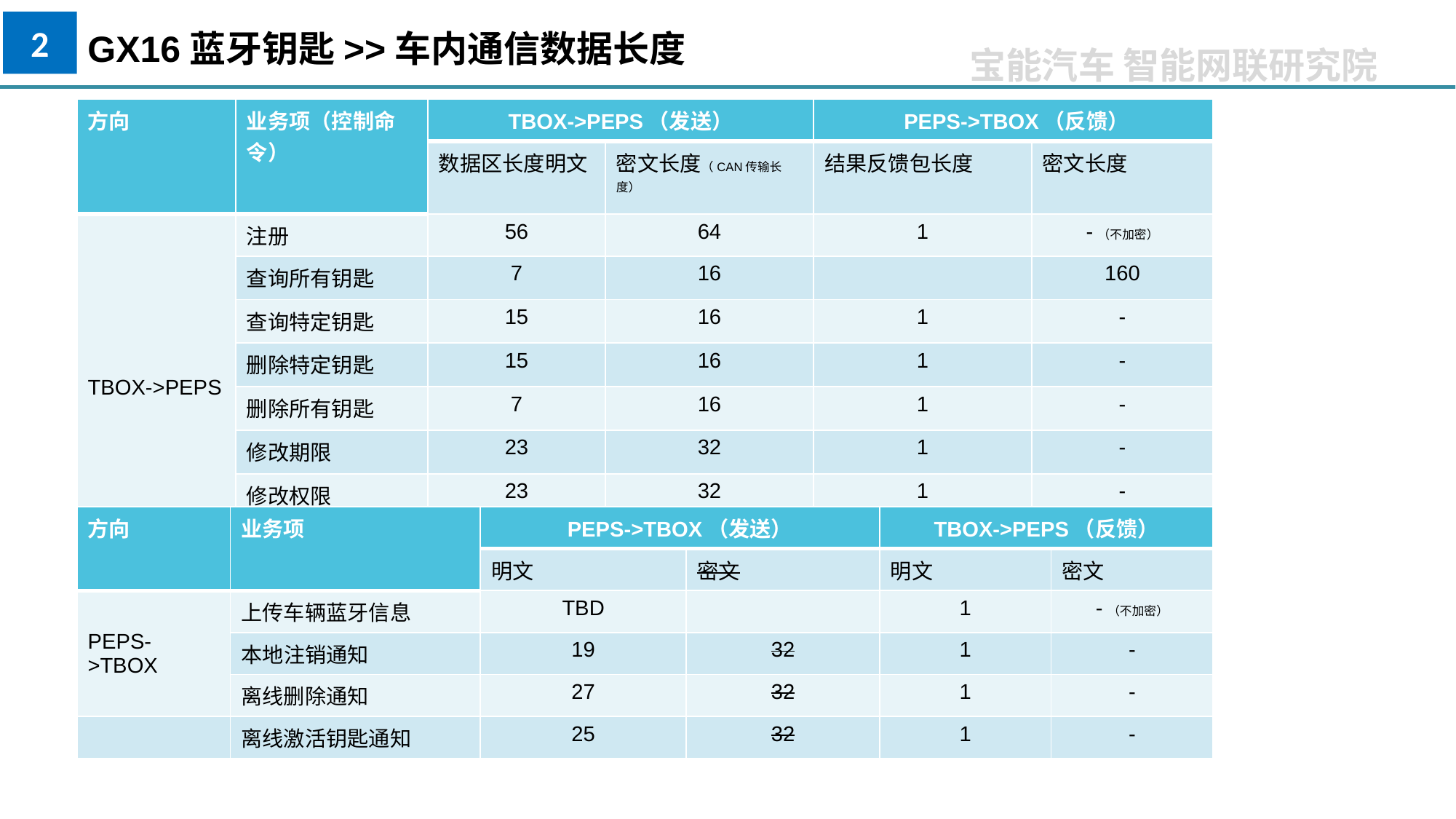

2
GX16蓝牙钥匙>>车内通信数据长度
| 方向 | 业务项（控制命令） | TBOX->PEPS（发送） |  | PEPS->TBOX（反馈） |  |
| --- | --- | --- | --- | --- | --- |
|  |  | 数据区长度明文 | 密文长度（CAN传输长度） | 结果反馈包长度 | 密文长度 |
| TBOX->PEPS | 注册 | 56 | 64 | 1 | -（不加密） |
|  | 查询所有钥匙 | 7 | 16 |  | 160 |
|  | 查询特定钥匙 | 15 | 16 | 1 | - |
|  | 删除特定钥匙 | 15 | 16 | 1 | - |
|  | 删除所有钥匙 | 7 | 16 | 1 | - |
|  | 修改期限 | 23 | 32 | 1 | - |
|  | 修改权限 | 23 | 32 | 1 | - |
|  | 更新蓝牙钥匙 | 31 | 32 | 1 | - |
| 方向 | 业务项 | PEPS->TBOX（发送） |  | TBOX->PEPS（反馈） |  |
| --- | --- | --- | --- | --- | --- |
|  |  | 明文 | 密文 | 明文 | 密文 |
| PEPS->TBOX | 上传车辆蓝牙信息 | TBD |  | 1 | -（不加密） |
|  | 本地注销通知 | 19 | 32 | 1 | - |
|  | 离线删除通知 | 27 | 32 | 1 | - |
|  | 离线激活钥匙通知 | 25 | 32 | 1 | - |